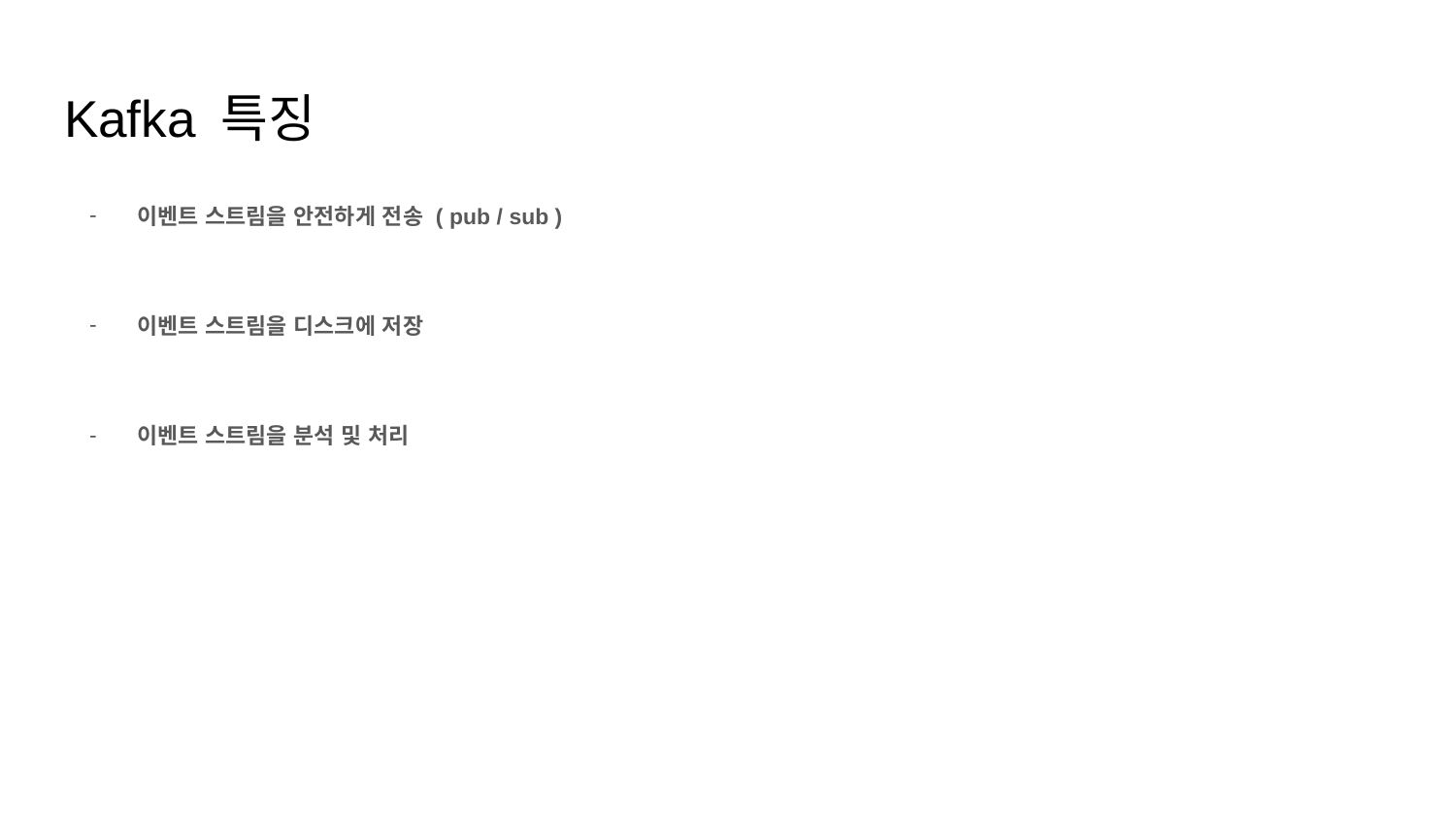

# Kafka 특징
이벤트 스트림을 안전하게 전송 ( pub / sub )

이벤트 스트림을 디스크에 저장

이벤트 스트림을 분석 및 처리